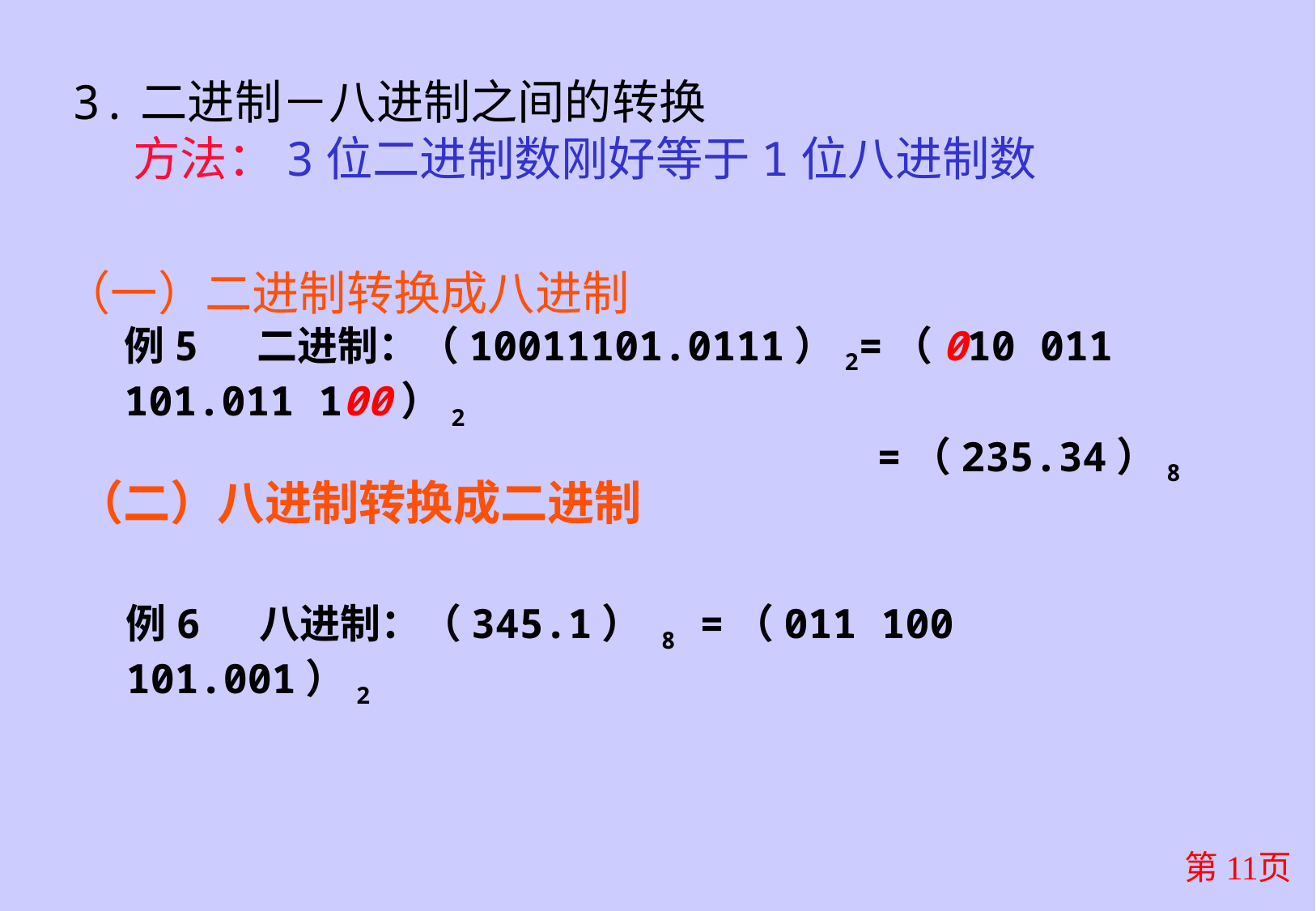

3.二进制－八进制之间的转换
方法：3位二进制数刚好等于1位八进制数
（一）二进制转换成八进制
例5  二进制：（10011101.0111）2=（010 011 101.011 100）2
                               =（235.34）8
（二）八进制转换成二进制
例6  八进制：（345.1） 8 =（011 100 101.001）2
第11页